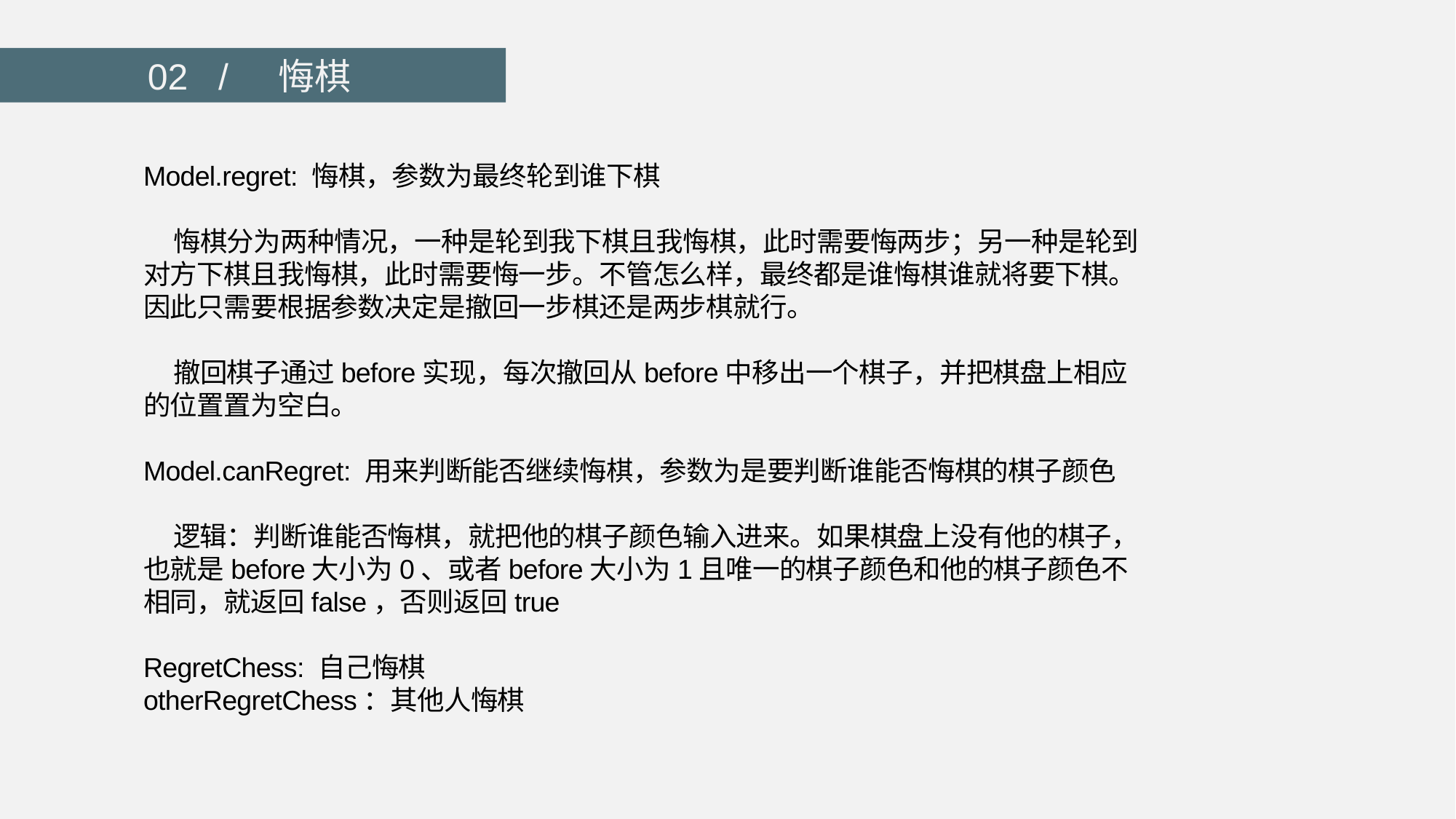

02   /    悔棋
Model.regret: 悔棋，参数为最终轮到谁下棋

    悔棋分为两种情况，一种是轮到我下棋且我悔棋，此时需要悔两步；另一种是轮到对方下棋且我悔棋，此时需要悔一步。不管怎么样，最终都是谁悔棋谁就将要下棋。因此只需要根据参数决定是撤回一步棋还是两步棋就行。

    撤回棋子通过before实现，每次撤回从before中移出一个棋子，并把棋盘上相应的位置置为空白。

Model.canRegret: 用来判断能否继续悔棋，参数为是要判断谁能否悔棋的棋子颜色

    逻辑：判断谁能否悔棋，就把他的棋子颜色输入进来。如果棋盘上没有他的棋子，也就是before大小为0、或者before大小为1且唯一的棋子颜色和他的棋子颜色不相同，就返回false，否则返回true

RegretChess: 自己悔棋
otherRegretChess：其他人悔棋